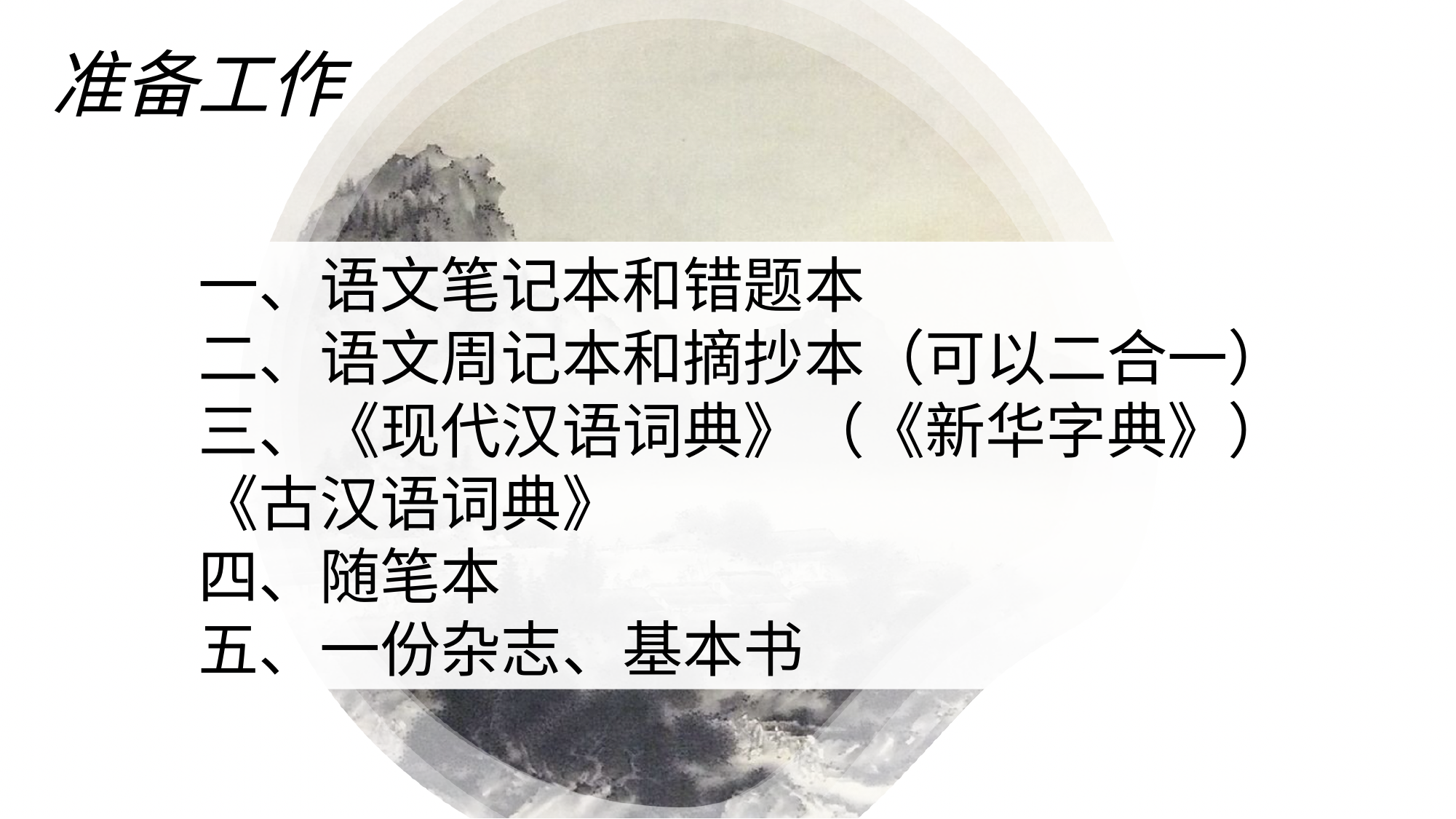

准备工作
一、语文笔记本和错题本
二、语文周记本和摘抄本（可以二合一）
三、《现代汉语词典》（《新华字典》）《古汉语词典》
四、随笔本
五、一份杂志、基本书